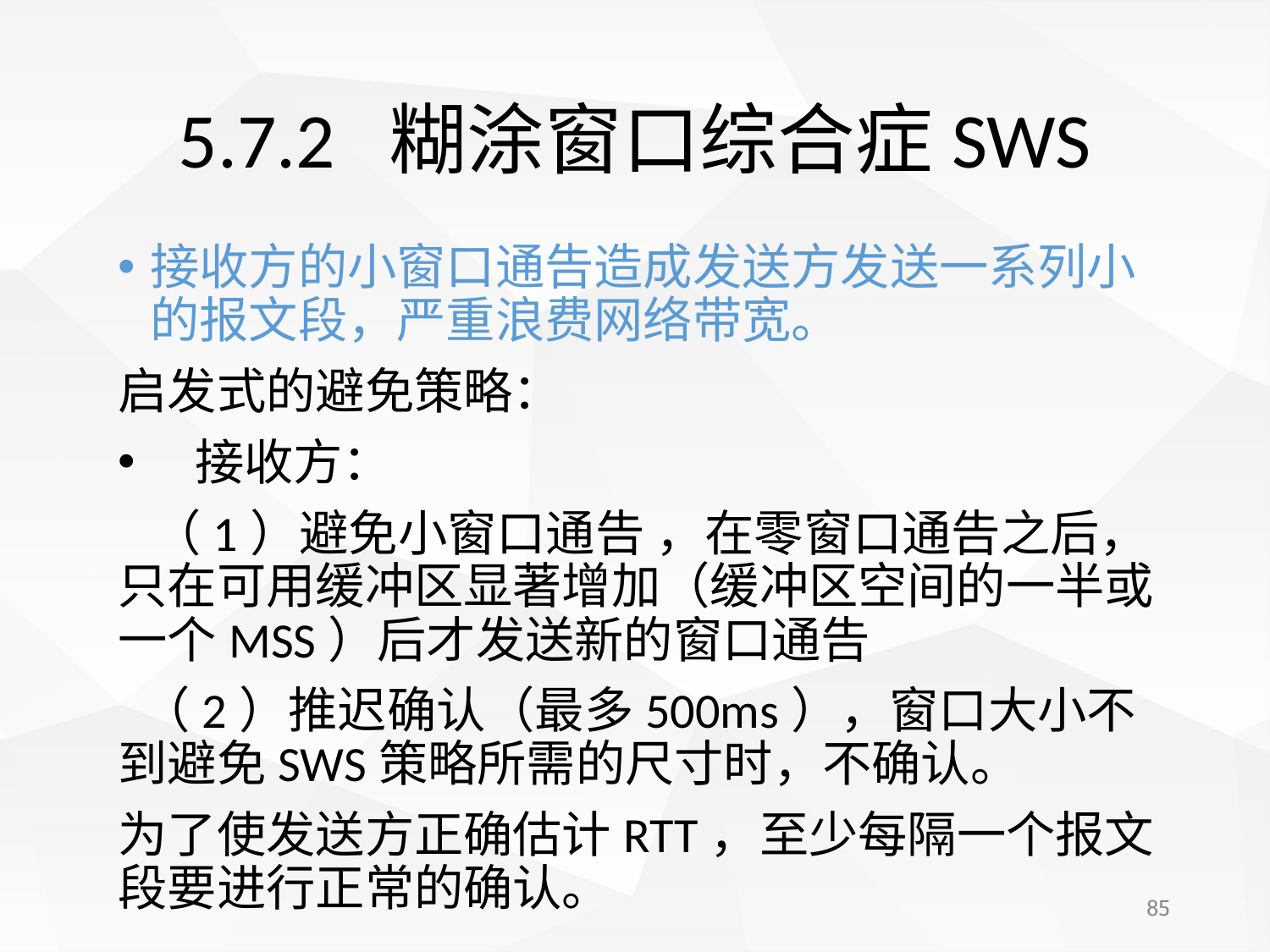

# 5.7.2  糊涂窗口综合症SWS
接收方的小窗口通告造成发送方发送一系列小的报文段，严重浪费网络带宽。
启发式的避免策略：
   接收方：
  （1）避免小窗口通告 ，在零窗口通告之后，只在可用缓冲区显著增加（缓冲区空间的一半或一个MSS）后才发送新的窗口通告
 （2）推迟确认（最多500ms），窗口大小不到避免SWS策略所需的尺寸时，不确认。
为了使发送方正确估计RTT，至少每隔一个报文段要进行正常的确认。
85